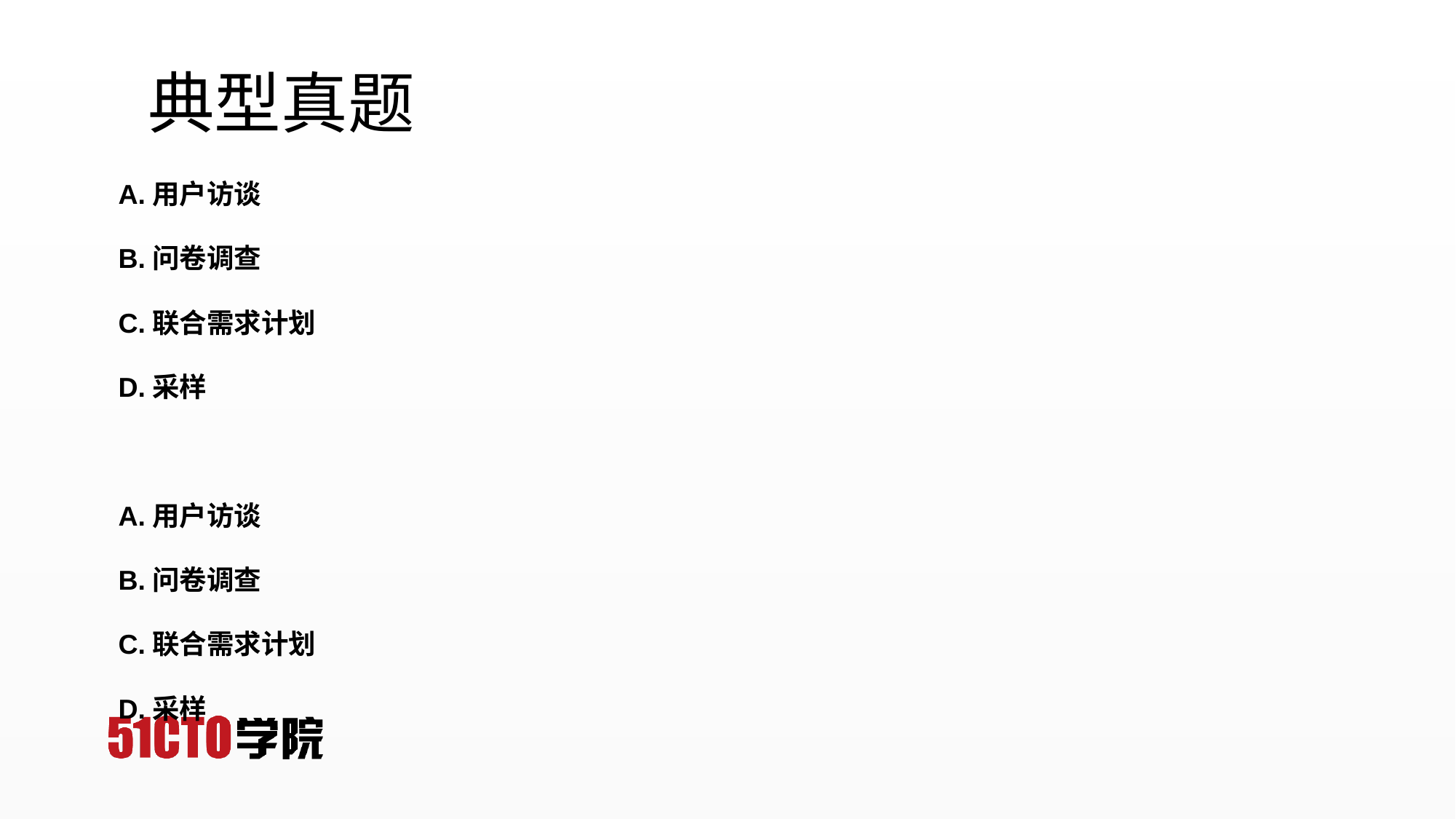

# 典型真题
A.用户访谈
B.问卷调查
C.联合需求计划
D.采样

A.用户访谈
B.问卷调查
C.联合需求计划
D.采样